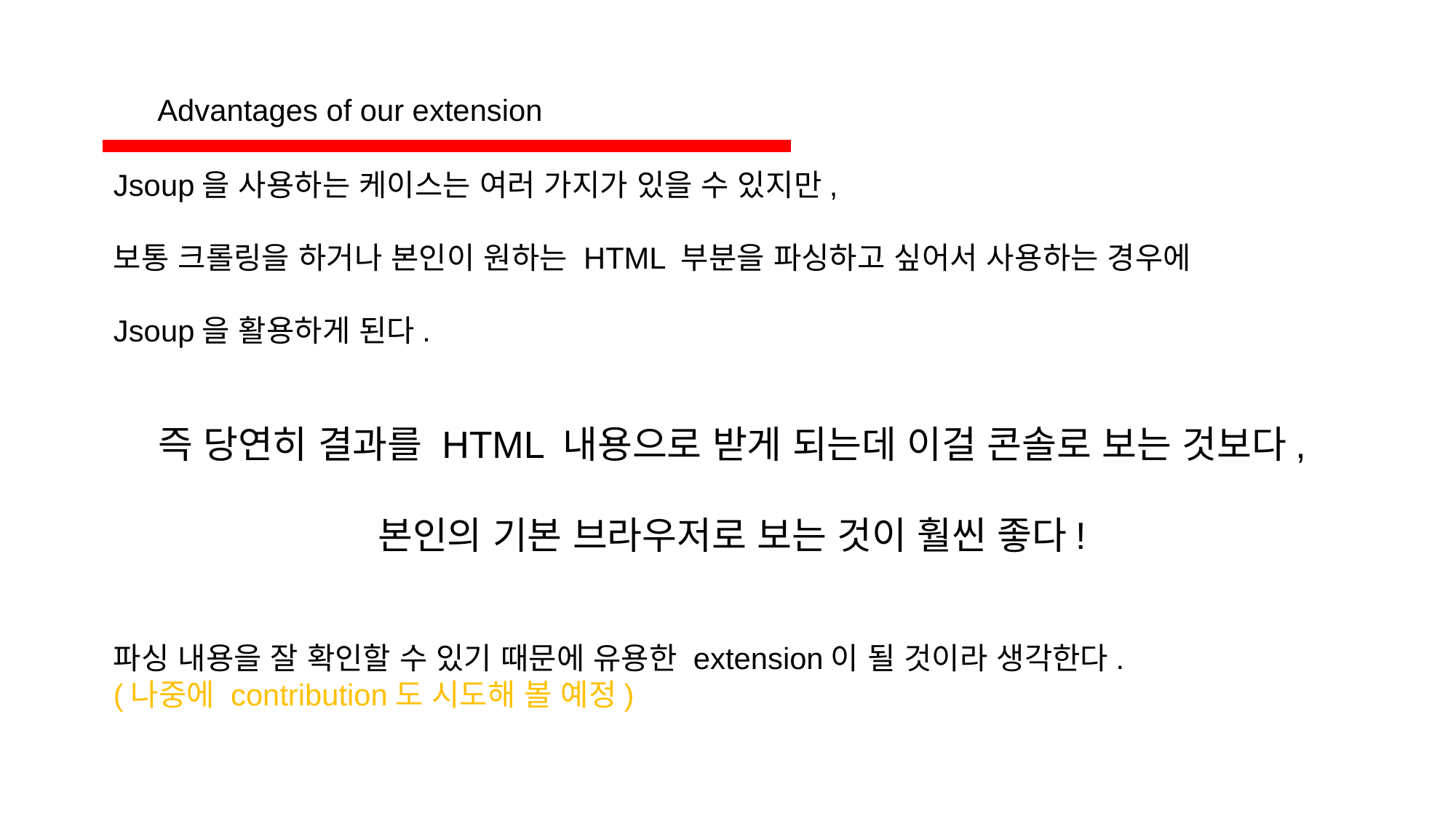

Advantages of our extension
Jsoup을 사용하는 케이스는 여러 가지가 있을 수 있지만,

보통 크롤링을 하거나 본인이 원하는 HTML 부분을 파싱하고 싶어서 사용하는 경우에

Jsoup을 활용하게 된다.

즉 당연히 결과를 HTML 내용으로 받게 되는데 이걸 콘솔로 보는 것보다,

본인의 기본 브라우저로 보는 것이 훨씬 좋다!

파싱 내용을 잘 확인할 수 있기 때문에 유용한 extension이 될 것이라 생각한다.
(나중에 contribution도 시도해 볼 예정)